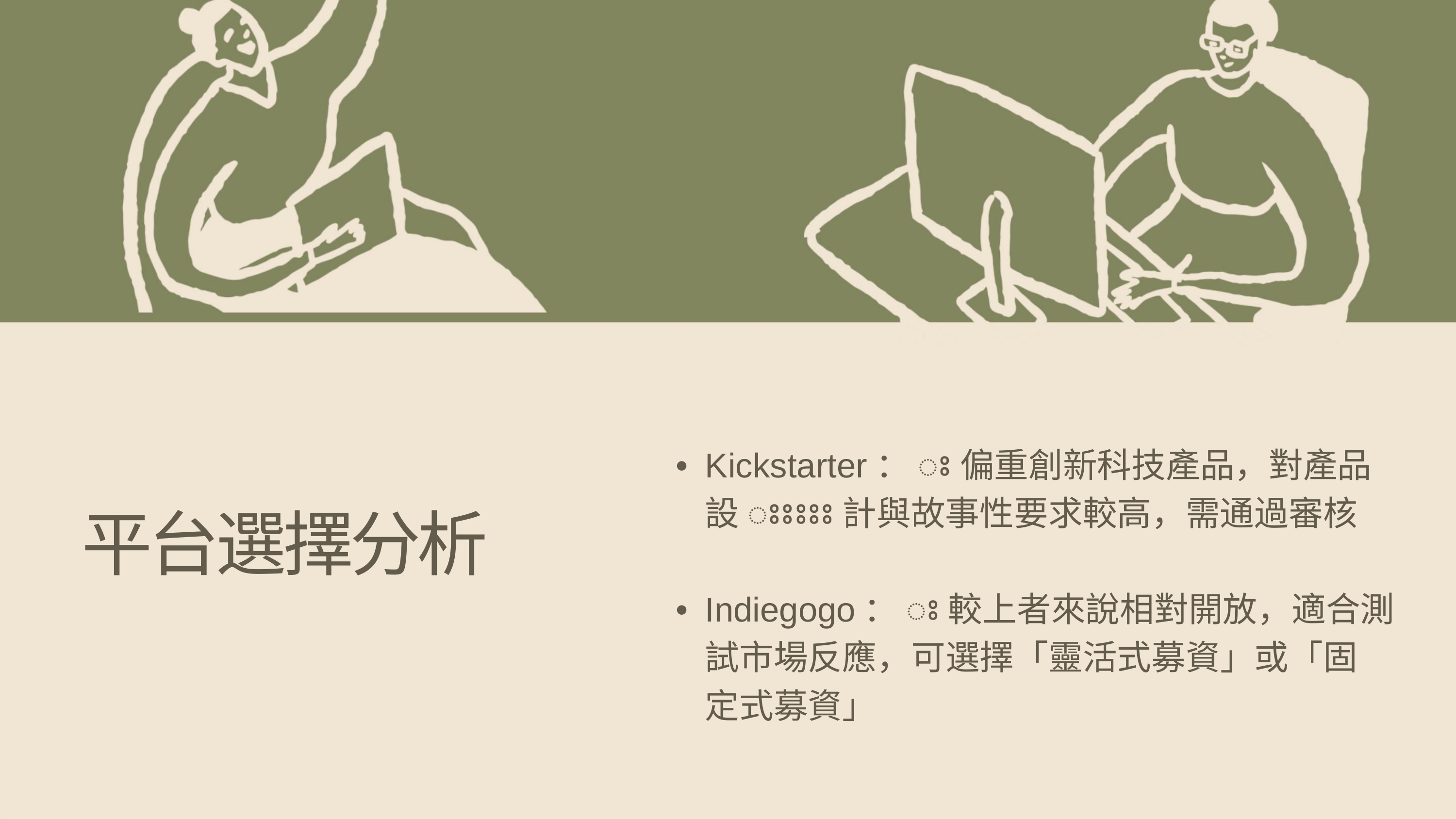

• Kickstarter：ꢁ偏重創新科技產品，對產品
設ꢁꢁꢁꢁꢁ計與故事性要求較高，需通過審核
平台選擇分析
• Indiegogo：ꢁ較上者來說相對開放，適合測
試市場反應，可選擇「靈活式募資」或「固
定式募資」